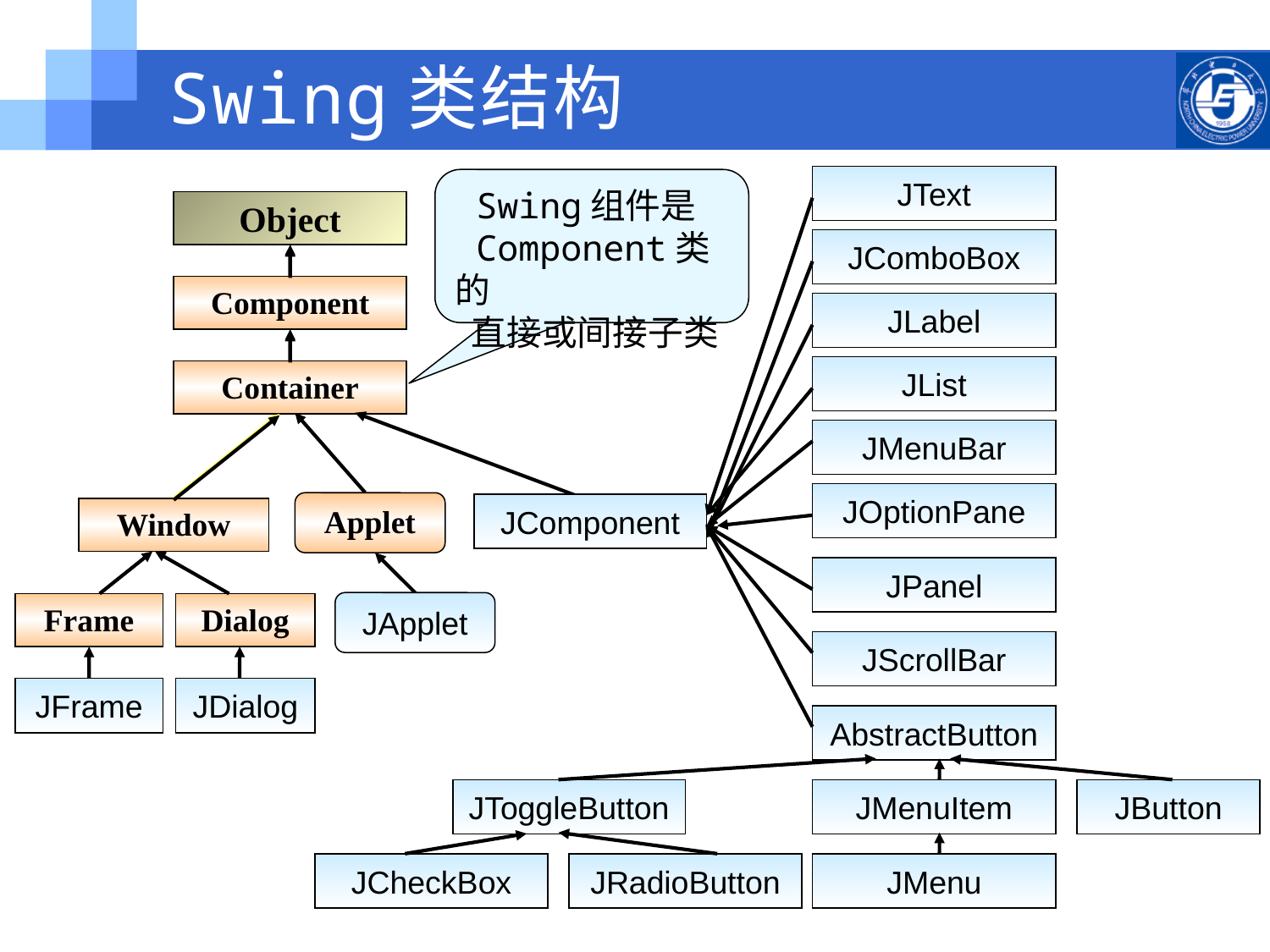

# Swing类结构
JText
Object

JComboBox

Component
JLabel

JList
Container

JMenuBar

JOptionPane
Applet
JComponent
Window

JPanel
JApplet
Frame
Dialog
JScrollBar

JFrame
JDialog
AbstractButton

JToggleButton
JMenuItem
JButton

JCheckBox
JRadioButton
JMenu
 Swing组件是
 Component类的
 直接或间接子类